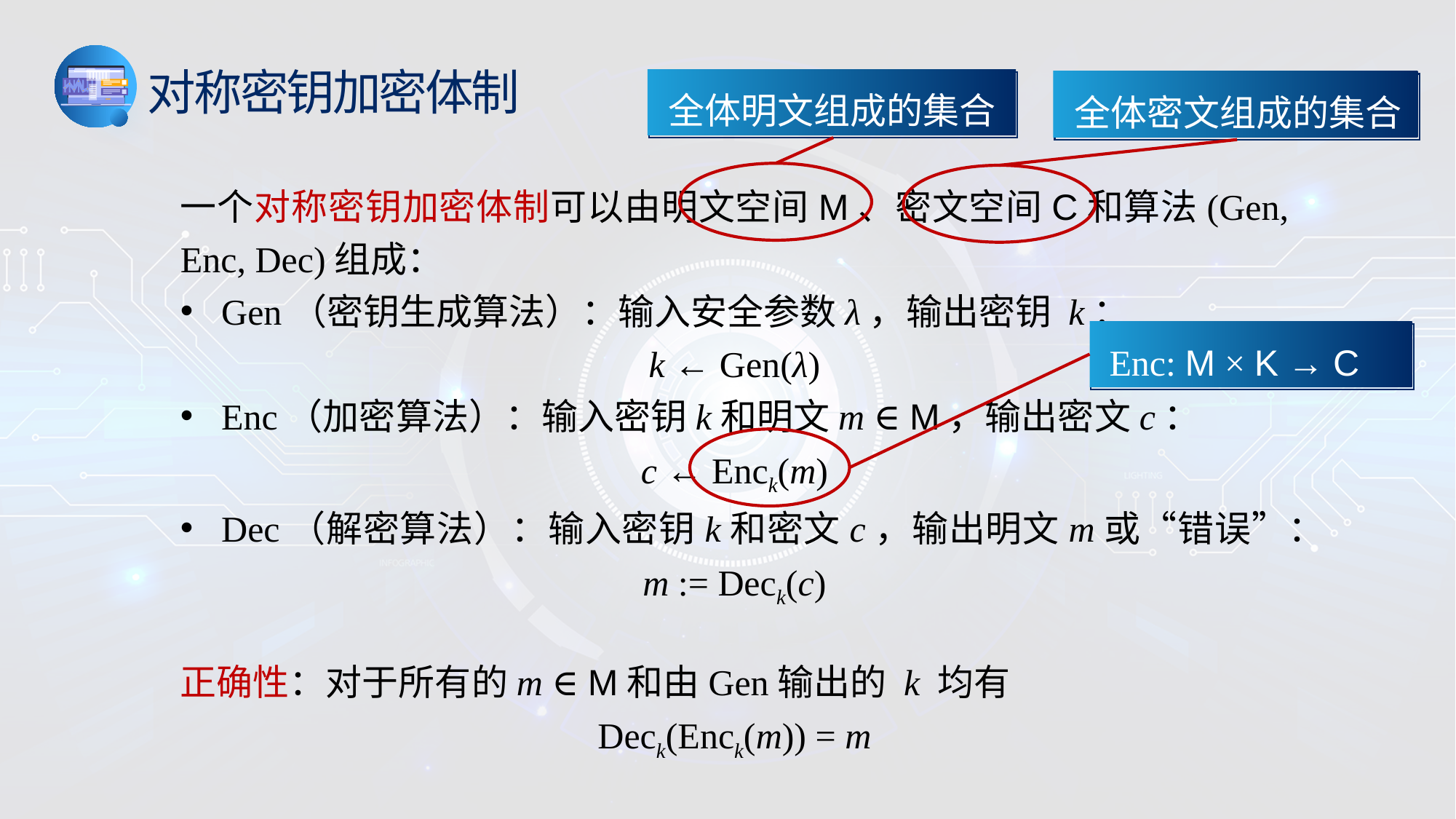

对称密钥加密体制

全体明文组成的集合

全体密文组成的集合

一个对称密钥加密体制可以由明文空间M、密文空间C和算法(Gen, Enc, Dec)组成：
Gen（密钥生成算法）：输入安全参数λ，输出密钥 k：
k ← Gen(λ)
Enc（加密算法）：输入密钥k和明文m ∈ M，输出密文c：
c ← Enck(m)
Dec（解密算法）：输入密钥k和密文c，输出明文m或“错误”：
m := Deck(c)

Enc: M × K → C

正确性：对于所有的m ∈ M和由Gen输出的 k 均有
Deck(Enck(m)) = m